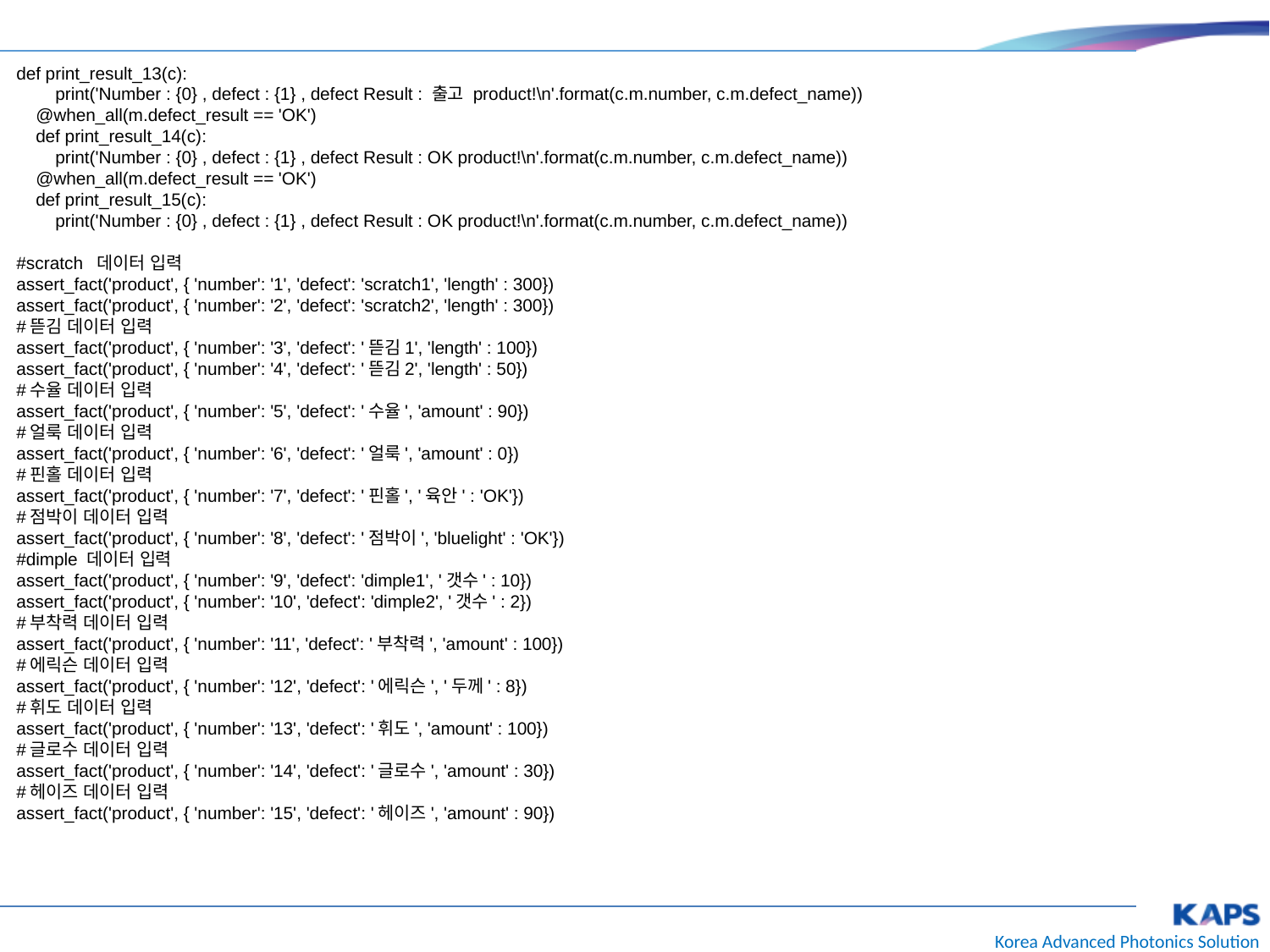

def print_result_13(c):
        print('Number : {0} , defect : {1} , defect Result : 출고 product!\n'.format(c.m.number, c.m.defect_name))
    @when_all(m.defect_result == 'OK')
    def print_result_14(c):
        print('Number : {0} , defect : {1} , defect Result : OK product!\n'.format(c.m.number, c.m.defect_name))
    @when_all(m.defect_result == 'OK')
    def print_result_15(c):
        print('Number : {0} , defect : {1} , defect Result : OK product!\n'.format(c.m.number, c.m.defect_name))

#scratch  데이터 입력
assert_fact('product', { 'number': '1', 'defect': 'scratch1', 'length' : 300})
assert_fact('product', { 'number': '2', 'defect': 'scratch2', 'length' : 300})
#뜯김 데이터 입력
assert_fact('product', { 'number': '3', 'defect': '뜯김1', 'length' : 100})
assert_fact('product', { 'number': '4', 'defect': '뜯김2', 'length' : 50})
#수율 데이터 입력
assert_fact('product', { 'number': '5', 'defect': '수율', 'amount' : 90})
#얼룩 데이터 입력
assert_fact('product', { 'number': '6', 'defect': '얼룩', 'amount' : 0})
#핀홀 데이터 입력
assert_fact('product', { 'number': '7', 'defect': '핀홀', '육안' : 'OK'})
#점박이 데이터 입력
assert_fact('product', { 'number': '8', 'defect': '점박이', 'bluelight' : 'OK'})
#dimple 데이터 입력
assert_fact('product', { 'number': '9', 'defect': 'dimple1', '갯수' : 10})
assert_fact('product', { 'number': '10', 'defect': 'dimple2', '갯수' : 2})
#부착력 데이터 입력
assert_fact('product', { 'number': '11', 'defect': '부착력', 'amount' : 100})
#에릭슨 데이터 입력
assert_fact('product', { 'number': '12', 'defect': '에릭슨', '두께' : 8})
#휘도 데이터 입력
assert_fact('product', { 'number': '13', 'defect': '휘도', 'amount' : 100})
#글로수 데이터 입력
assert_fact('product', { 'number': '14', 'defect': '글로수', 'amount' : 30})
#헤이즈 데이터 입력
assert_fact('product', { 'number': '15', 'defect': '헤이즈', 'amount' : 90})